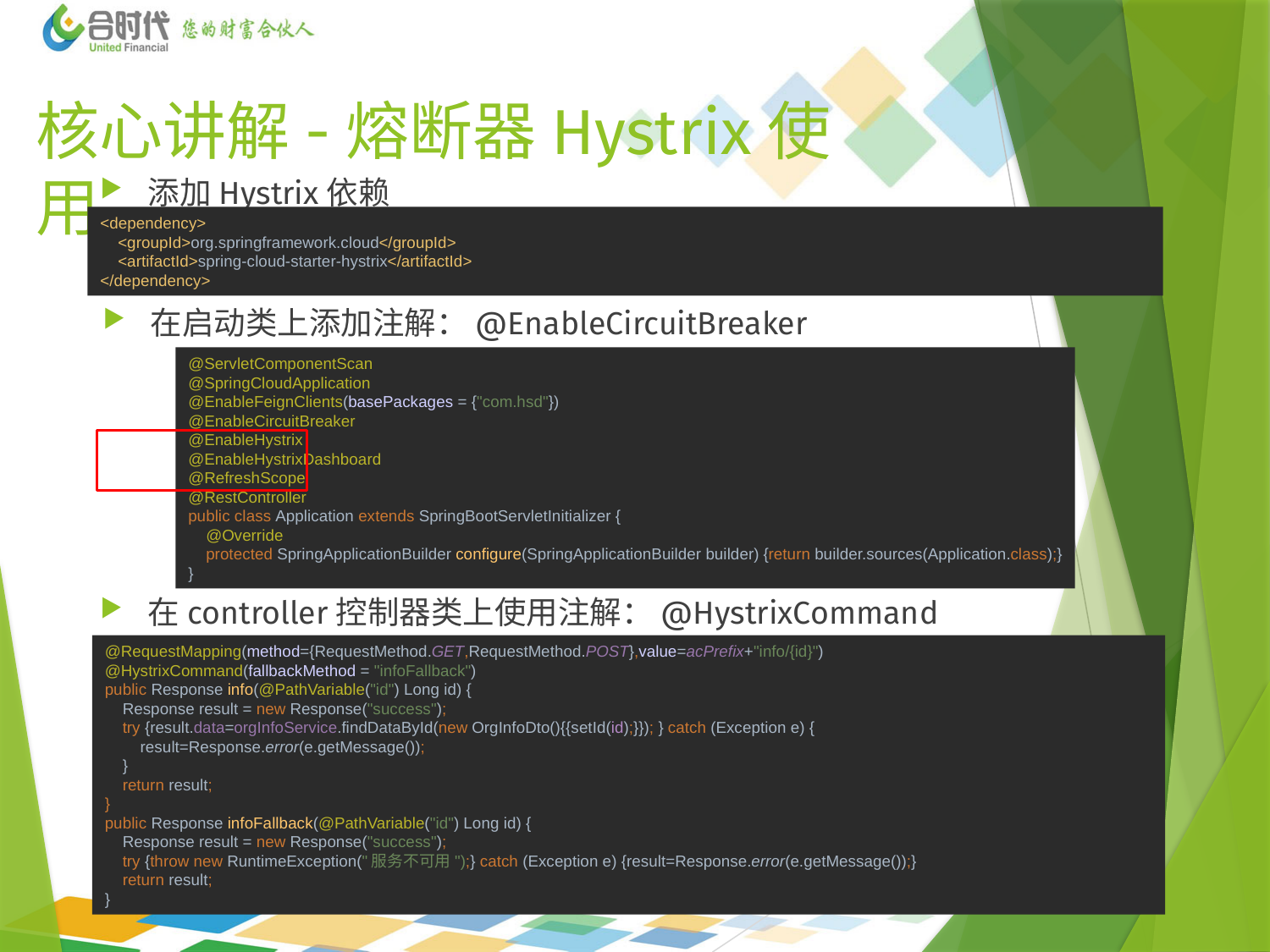

# 核心讲解-熔断器Hystrix使用
添加Hystrix依赖
<dependency>
    <groupId>org.springframework.cloud</groupId>
    <artifactId>spring-cloud-starter-hystrix</artifactId>
</dependency>
在启动类上添加注解：@EnableCircuitBreaker
@ServletComponentScan
@SpringCloudApplication
@EnableFeignClients(basePackages = {"com.hsd"})
@EnableCircuitBreaker
@EnableHystrix
@EnableHystrixDashboard
@RefreshScope
@RestController
public class Application extends SpringBootServletInitializer {
    @Override
    protected SpringApplicationBuilder configure(SpringApplicationBuilder builder) {return builder.sources(Application.class);}
}

在controller控制器类上使用注解：@HystrixCommand
@RequestMapping(method={RequestMethod.GET,RequestMethod.POST},value=acPrefix+"info/{id}")
@HystrixCommand(fallbackMethod = "infoFallback")
public Response info(@PathVariable("id") Long id) {
    Response result = new Response("success");
    try {result.data=orgInfoService.findDataById(new OrgInfoDto(){{setId(id);}}); } catch (Exception e) {
        result=Response.error(e.getMessage());
    }
    return result;
}
public Response infoFallback(@PathVariable("id") Long id) {
    Response result = new Response("success");
    try {throw new RuntimeException("服务不可用");} catch (Exception e) {result=Response.error(e.getMessage());}
    return result;
}